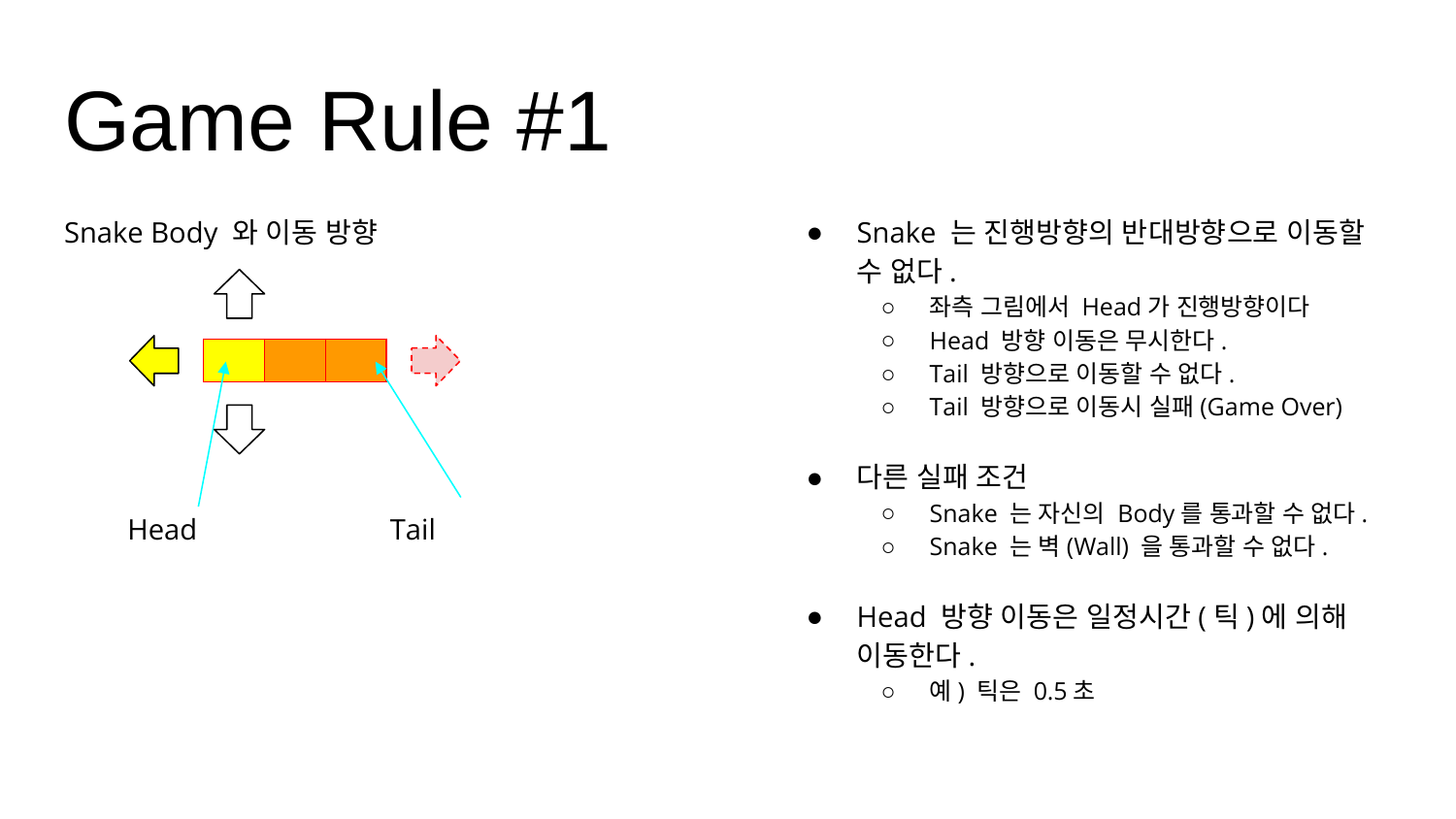

# Game Rule #1
Snake Body 와 이동 방향
Snake 는 진행방향의 반대방향으로 이동할 수 없다.
좌측 그림에서 Head가 진행방향이다
Head 방향 이동은 무시한다.
Tail 방향으로 이동할 수 없다.
Tail 방향으로 이동시 실패(Game Over)
다른 실패 조건
Snake 는 자신의 Body를 통과할 수 없다.
Snake 는 벽(Wall) 을 통과할 수 없다.
Head 방향 이동은 일정시간(틱)에 의해 이동한다.
예) 틱은 0.5초

|  |  |  |
| --- | --- | --- |

Head
Tail